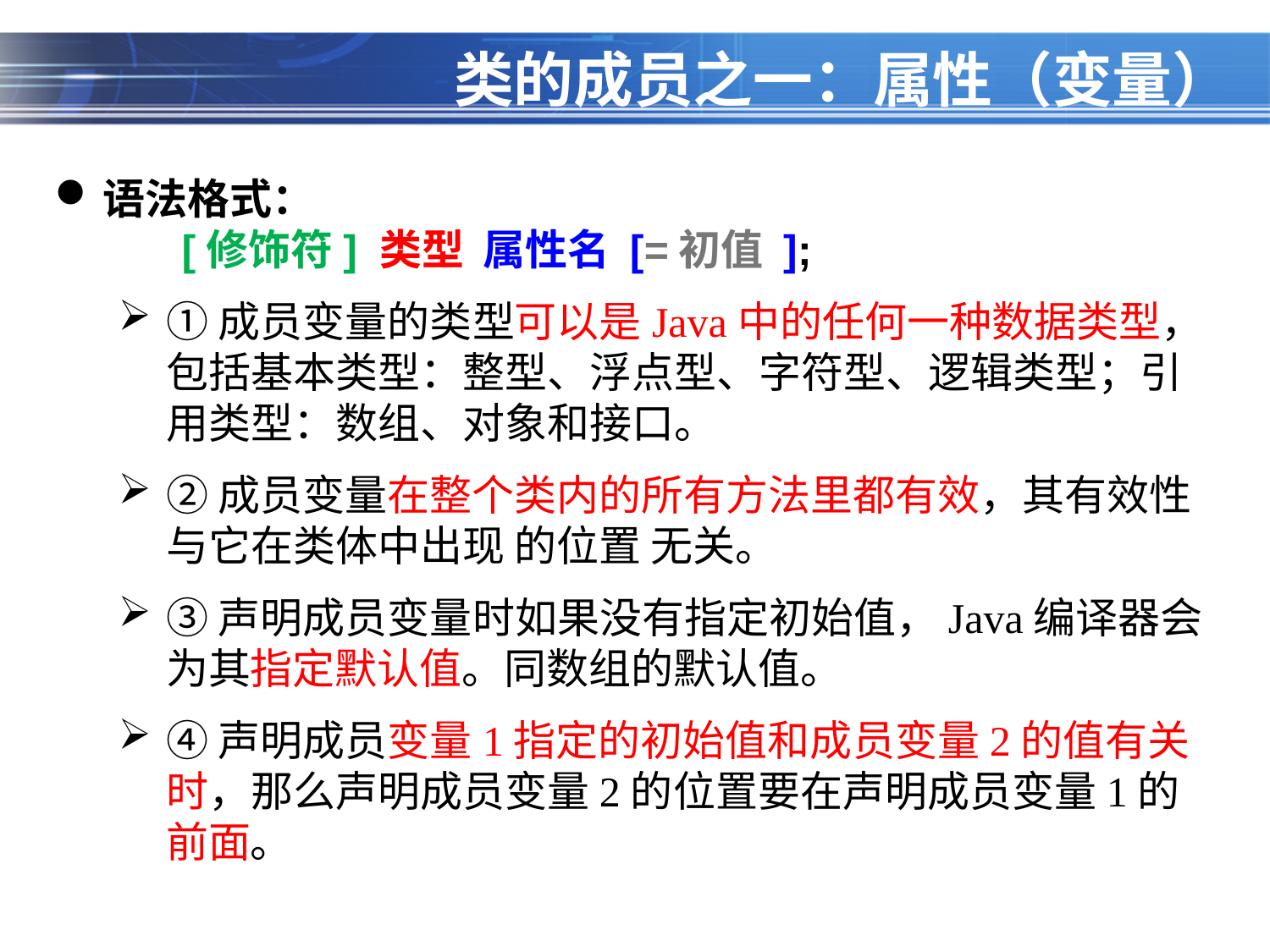

# 类的成员之一：属性（变量）
语法格式：
[修饰符] 类型  属性名 [=初值 ];
①成员变量的类型可以是Java中的任何一种数据类型，包括基本类型：整型、浮点型、字符型、逻辑类型；引用类型：数组、对象和接口。
②成员变量在整个类内的所有方法里都有效，其有效性与它在类体中出现 的位置 无关。
③声明成员变量时如果没有指定初始值，Java编译器会为其指定默认值。同数组的默认值。
④声明成员变量1指定的初始值和成员变量2的值有关时，那么声明成员变量2的位置要在声明成员变量1的前面。